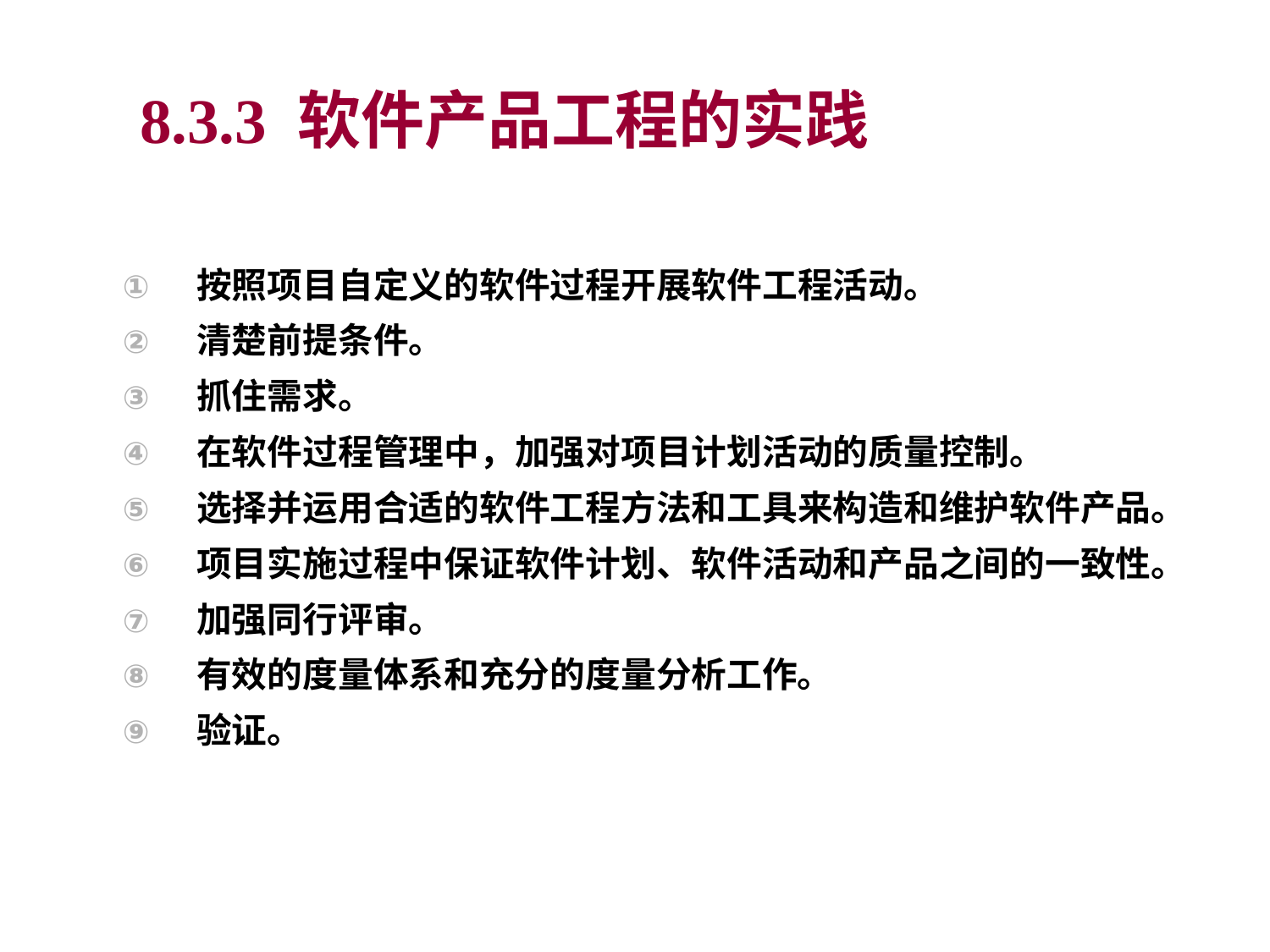

8.3.3 软件产品工程的实践
按照项目自定义的软件过程开展软件工程活动。
清楚前提条件。
抓住需求。
在软件过程管理中，加强对项目计划活动的质量控制。
选择并运用合适的软件工程方法和工具来构造和维护软件产品。
项目实施过程中保证软件计划、软件活动和产品之间的一致性。
加强同行评审。
有效的度量体系和充分的度量分析工作。
验证。